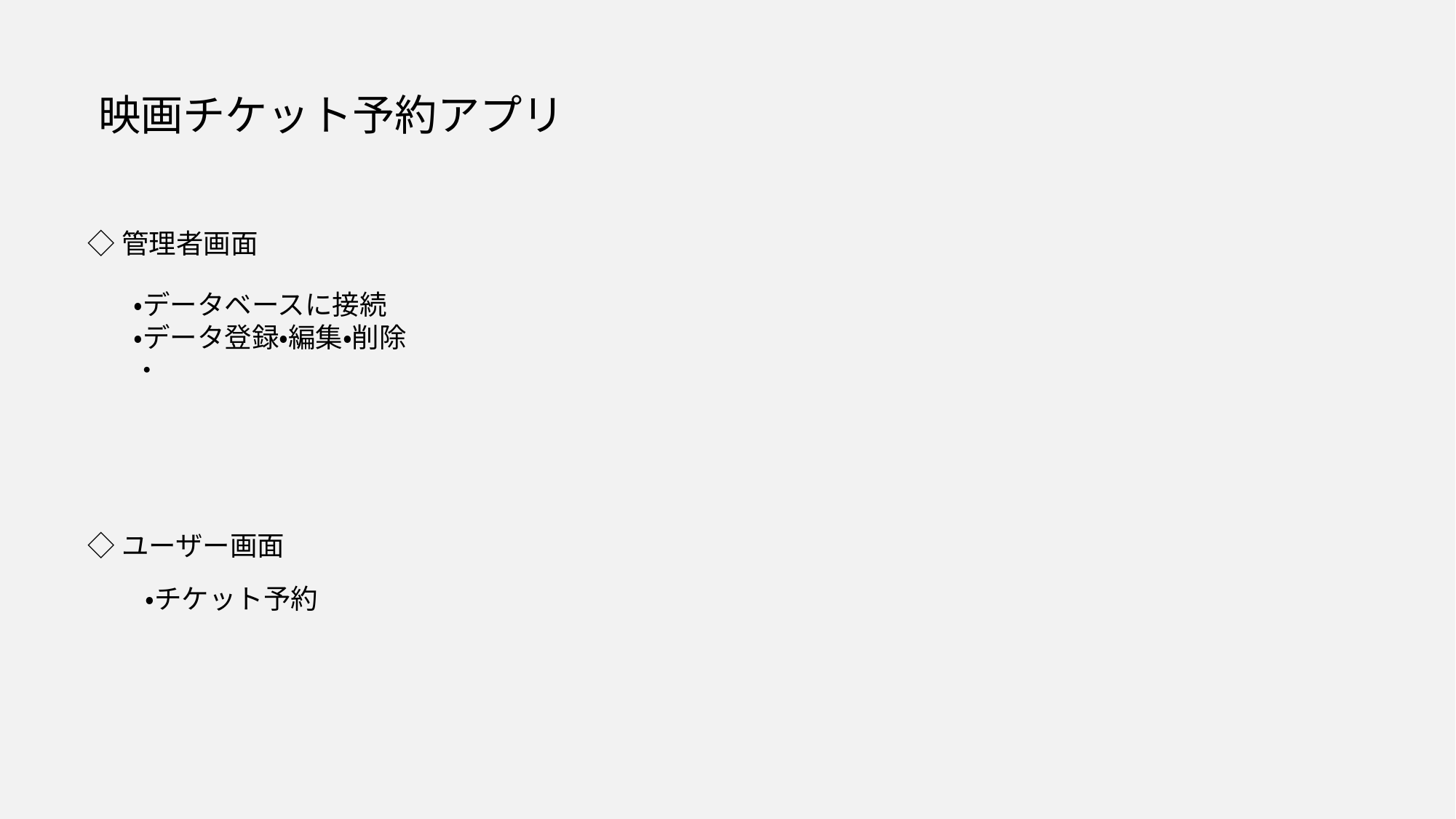

映画チケット予約アプリ
◇管理者画面
・データベースに接続
・データ登録・編集・削除
・
◇ユーザー画面
・チケット予約